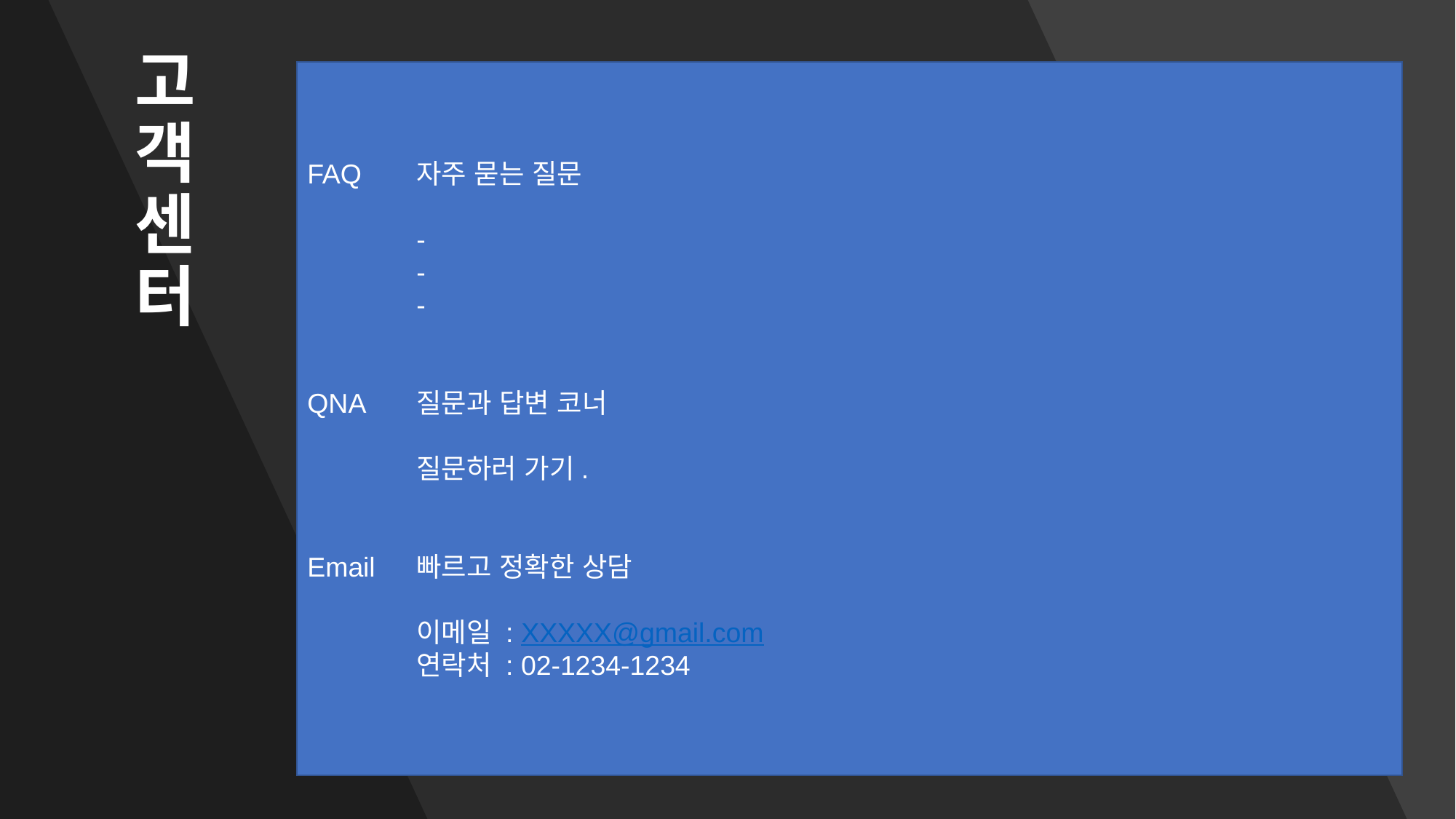

고객센터
FAQ	자주 묻는 질문

	-
	-
	-

QNA	질문과 답변 코너

	질문하러 가기.

Email	빠르고 정확한 상담

	이메일 : XXXXX@gmail.com
	연락처 : 02-1234-1234